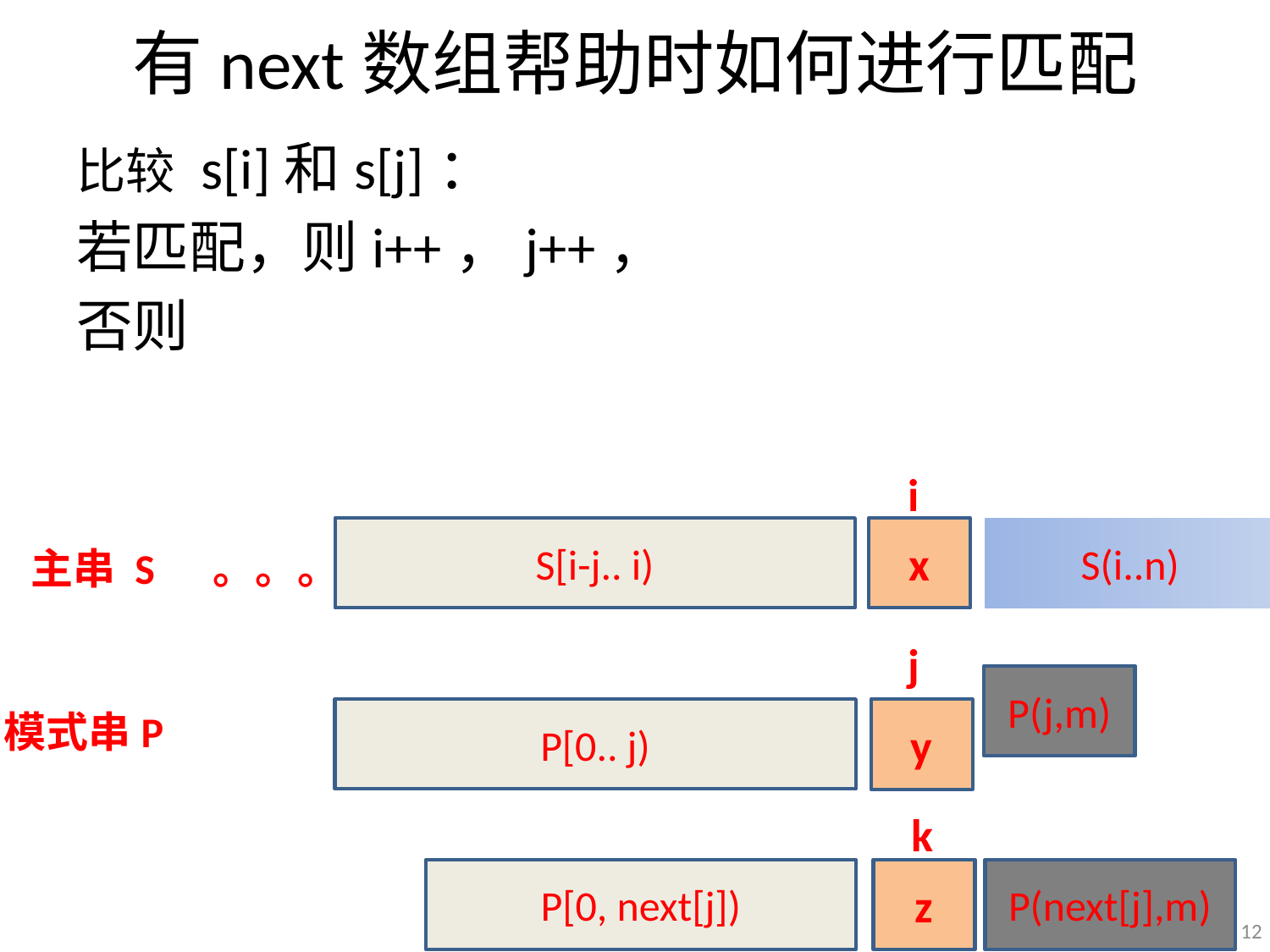

# 有next数组帮助时如何进行匹配
比较 s[i]和s[j]：
若匹配，则i++，j++，
否则
i
S[i-j.. i)
x
S(i..n)
主串 S     。。。
j
P(j,m)
P[0.. j)
模式串P
y
k
P[0, next[j])
z
P(next[j],m)
12